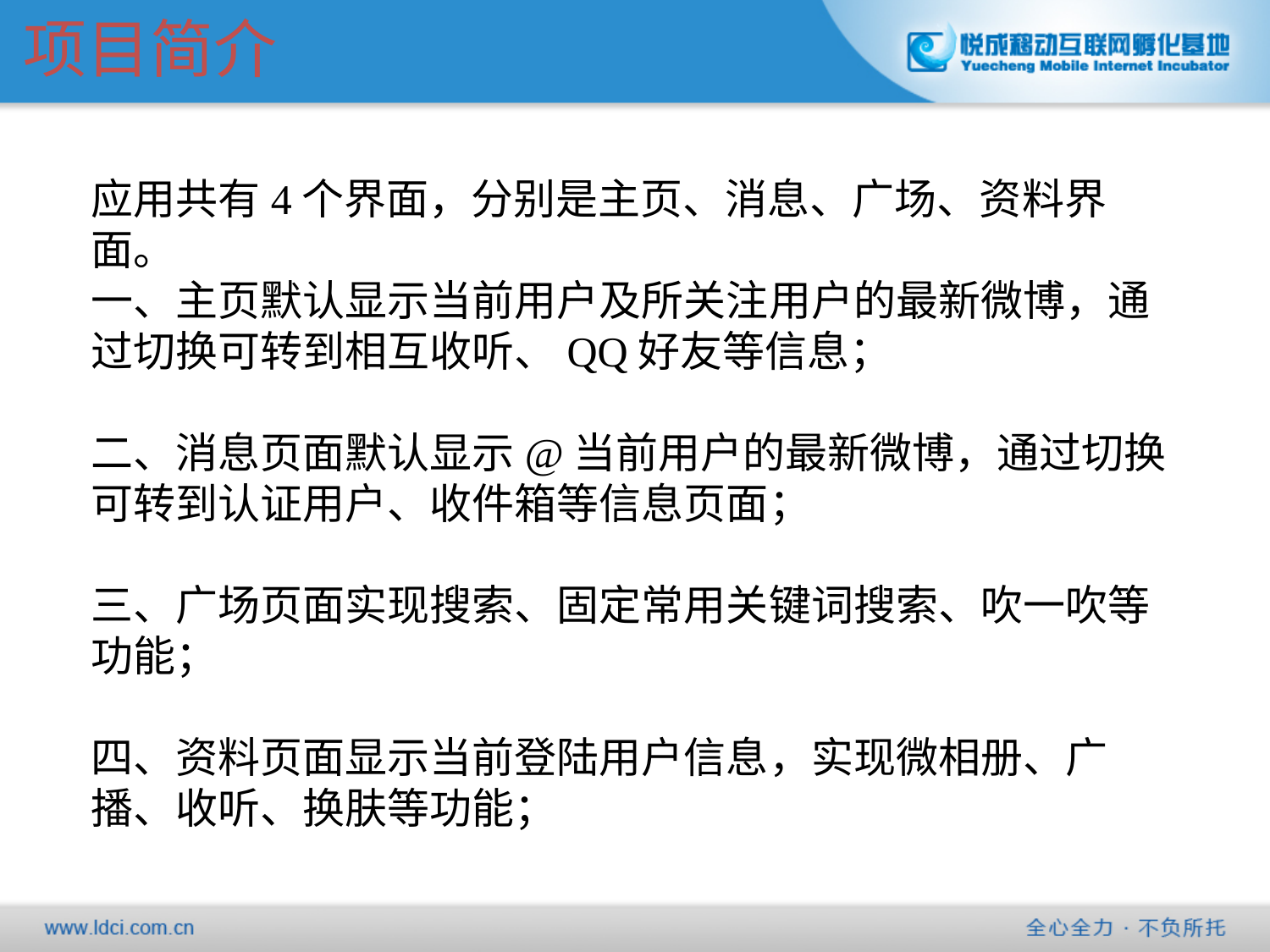

项目简介
应用共有4个界面，分别是主页、消息、广场、资料界面。
一、主页默认显示当前用户及所关注用户的最新微博，通过切换可转到相互收听、QQ好友等信息；

二、消息页面默认显示@当前用户的最新微博，通过切换可转到认证用户、收件箱等信息页面；

三、广场页面实现搜索、固定常用关键词搜索、吹一吹等功能；

四、资料页面显示当前登陆用户信息，实现微相册、广播、收听、换肤等功能；